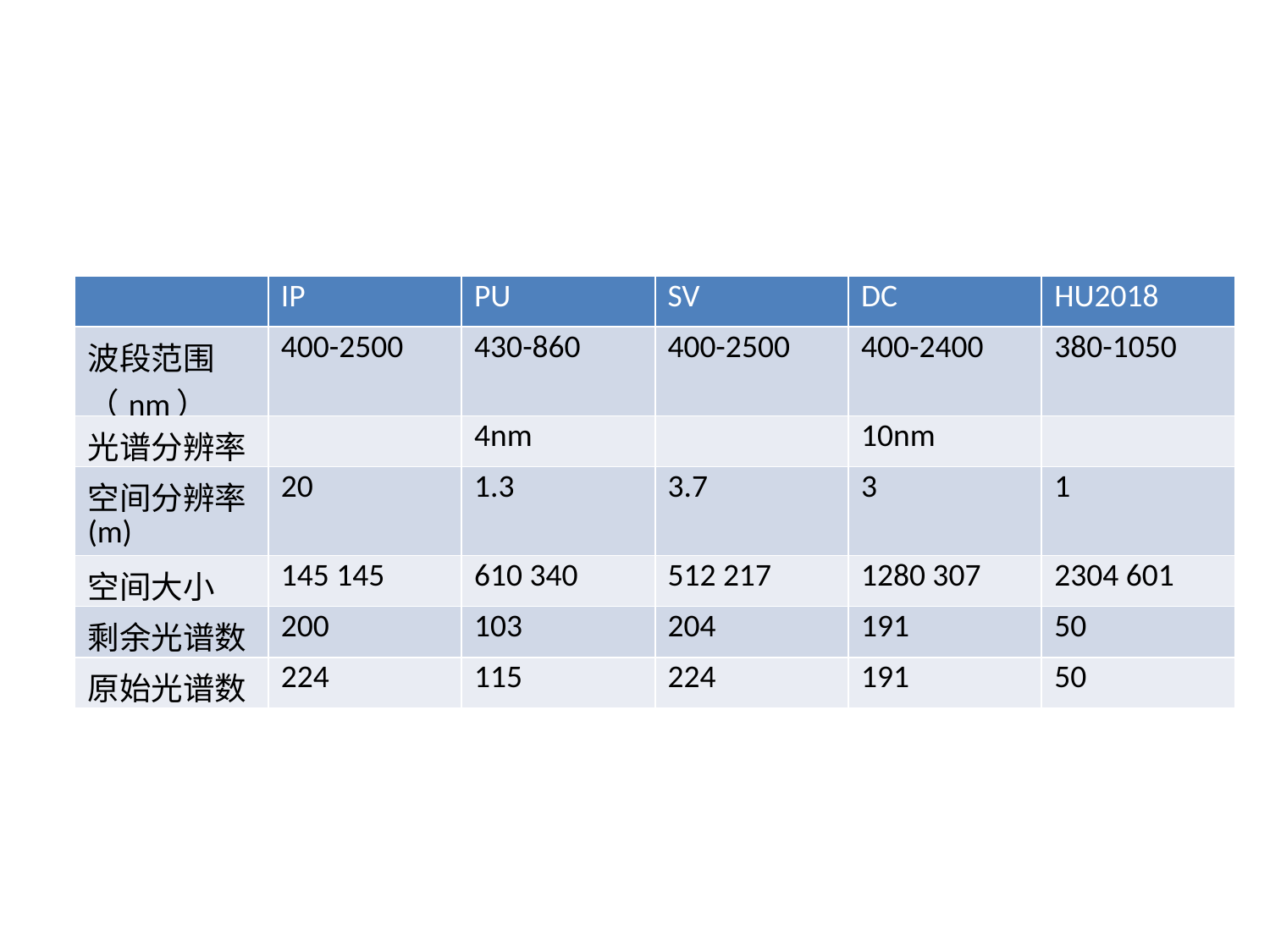

#

|  | IP | PU | SV | DC | HU2018 |
| --- | --- | --- | --- | --- | --- |
| 波段范围（nm） | 400-2500 | 430-860 | 400-2500 | 400-2400 | 380-1050 |
| 光谱分辨率 |  | 4nm |  | 10nm |  |
| 空间分辨率(m) | 20 | 1.3 | 3.7 | 3 | 1 |
| 空间大小 | 145 145 | 610 340 | 512 217 | 1280 307 | 2304 601 |
| 剩余光谱数 | 200 | 103 | 204 | 191 | 50 |
| 原始光谱数 | 224 | 115 | 224 | 191 | 50 |
360